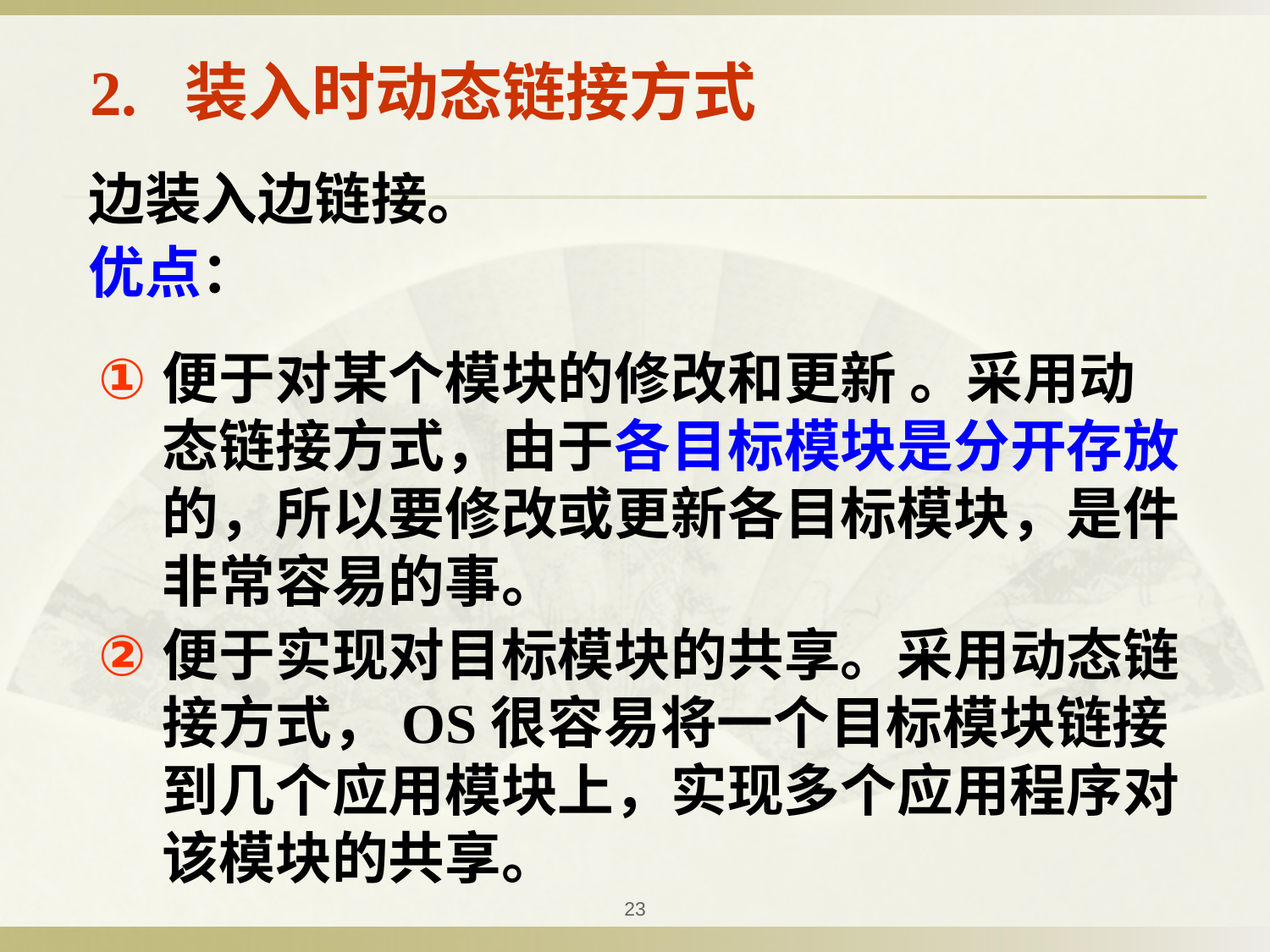

2.  装入时动态链接方式
边装入边链接。
优点：
便于对某个模块的修改和更新 。采用动态链接方式，由于各目标模块是分开存放的，所以要修改或更新各目标模块，是件非常容易的事。
便于实现对目标模块的共享。采用动态链接方式，OS很容易将一个目标模块链接到几个应用模块上，实现多个应用程序对该模块的共享。
23